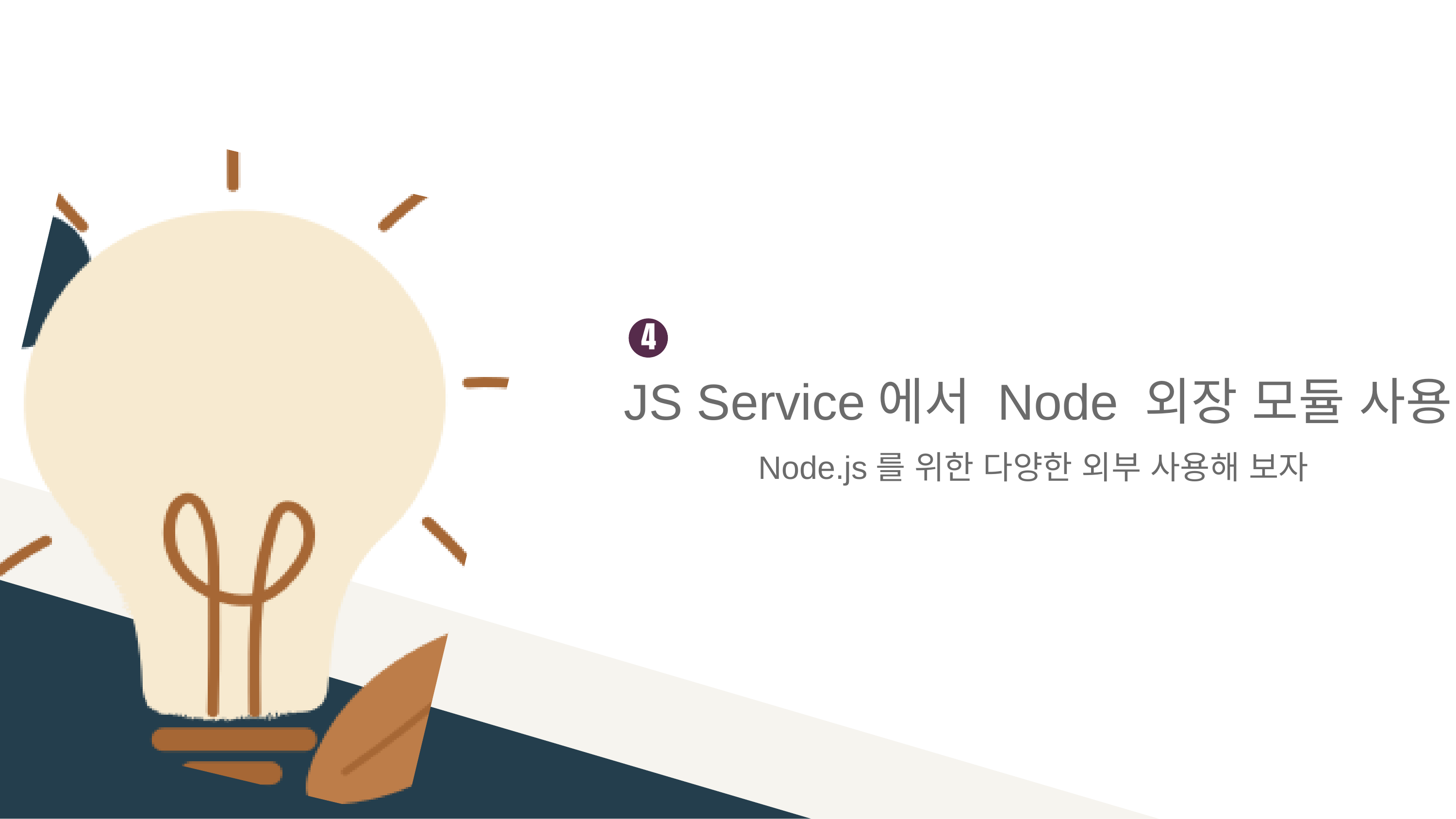

4
JS Service에서 Node 외장 모듈 사용
Node.js를 위한 다양한 외부 사용해 보자